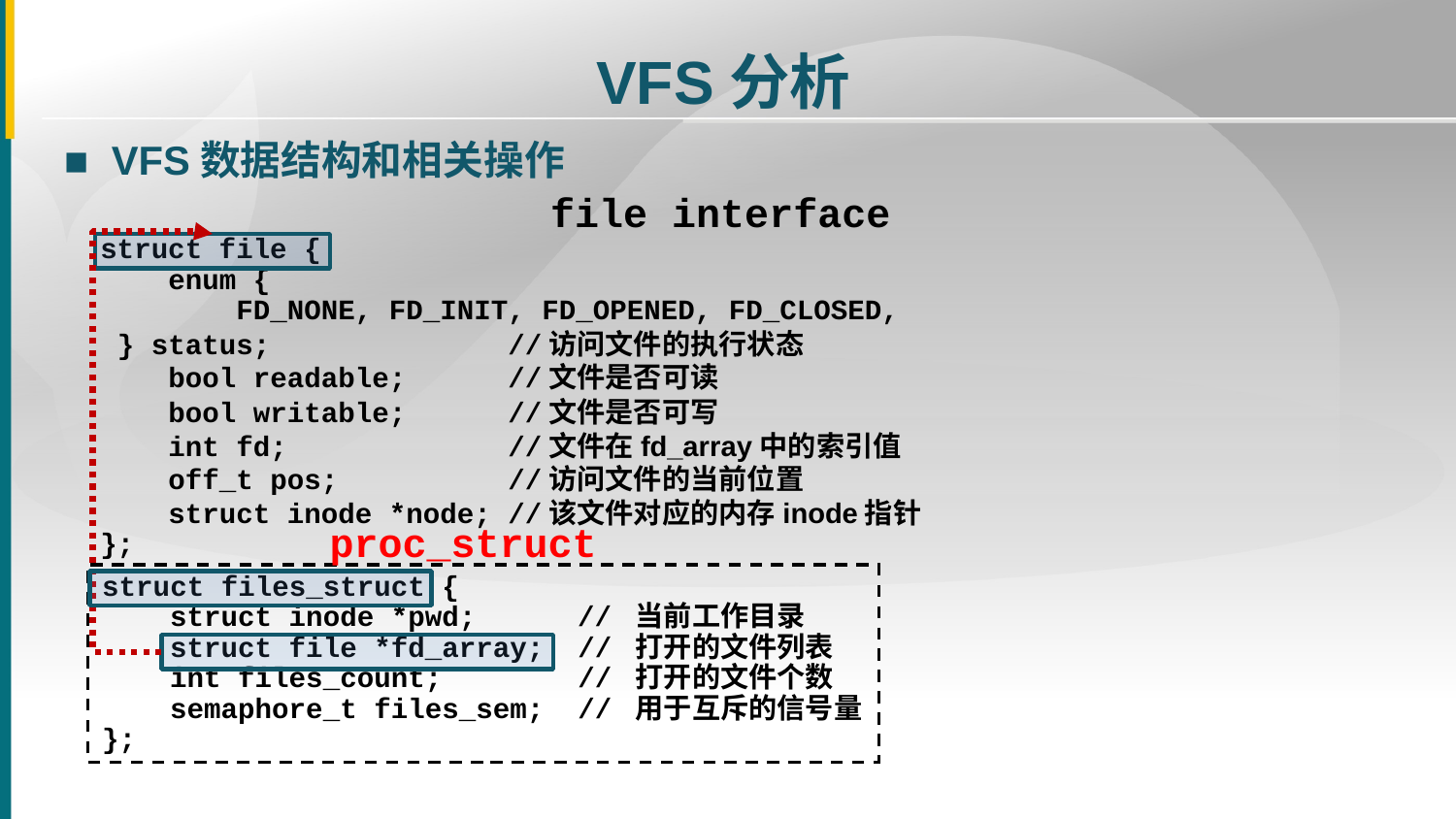

VFS分析
■
VFS数据结构和相关操作
file interface
struct file {
    enum {
        FD_NONE, FD_INIT, FD_OPENED, FD_CLOSED,
 } status;              //访问文件的执行状态
    bool readable;      //文件是否可读
    bool writable;      //文件是否可写
    int fd;             //文件在fd_array中的索引值
    off_t pos;          //访问文件的当前位置
    struct inode *node; //该文件对应的内存inode指针
};

proc_struct
struct files_struct {
    struct inode *pwd;      // 当前工作目录
    struct file *fd_array;  // 打开的文件列表
    int files_count;        // 打开的文件个数
    semaphore_t files_sem;  // 用于互斥的信号量
};